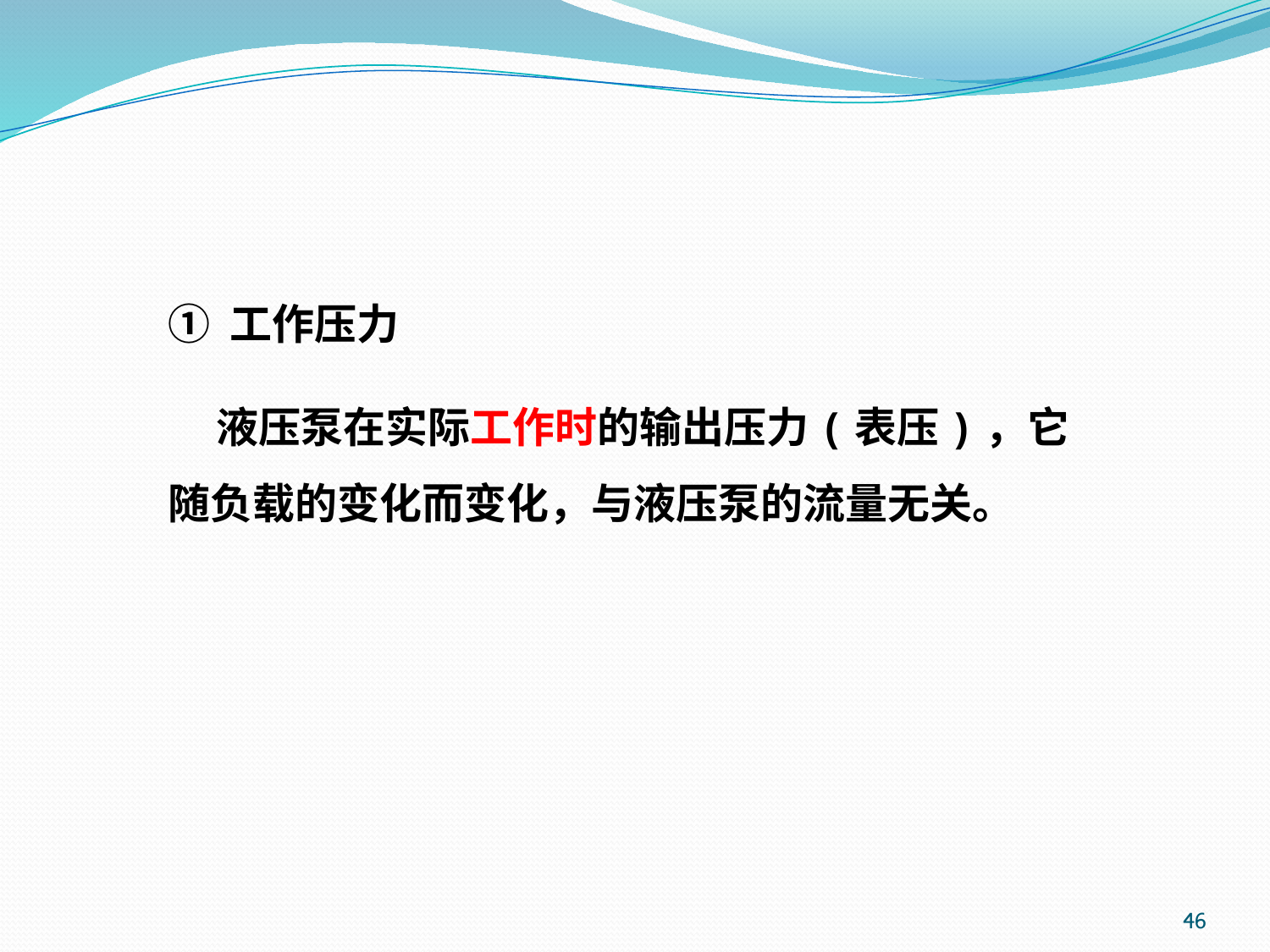

① 工作压力
    液压泵在实际工作时的输出压力(表压)，它随负载的变化而变化，与液压泵的流量无关。
46